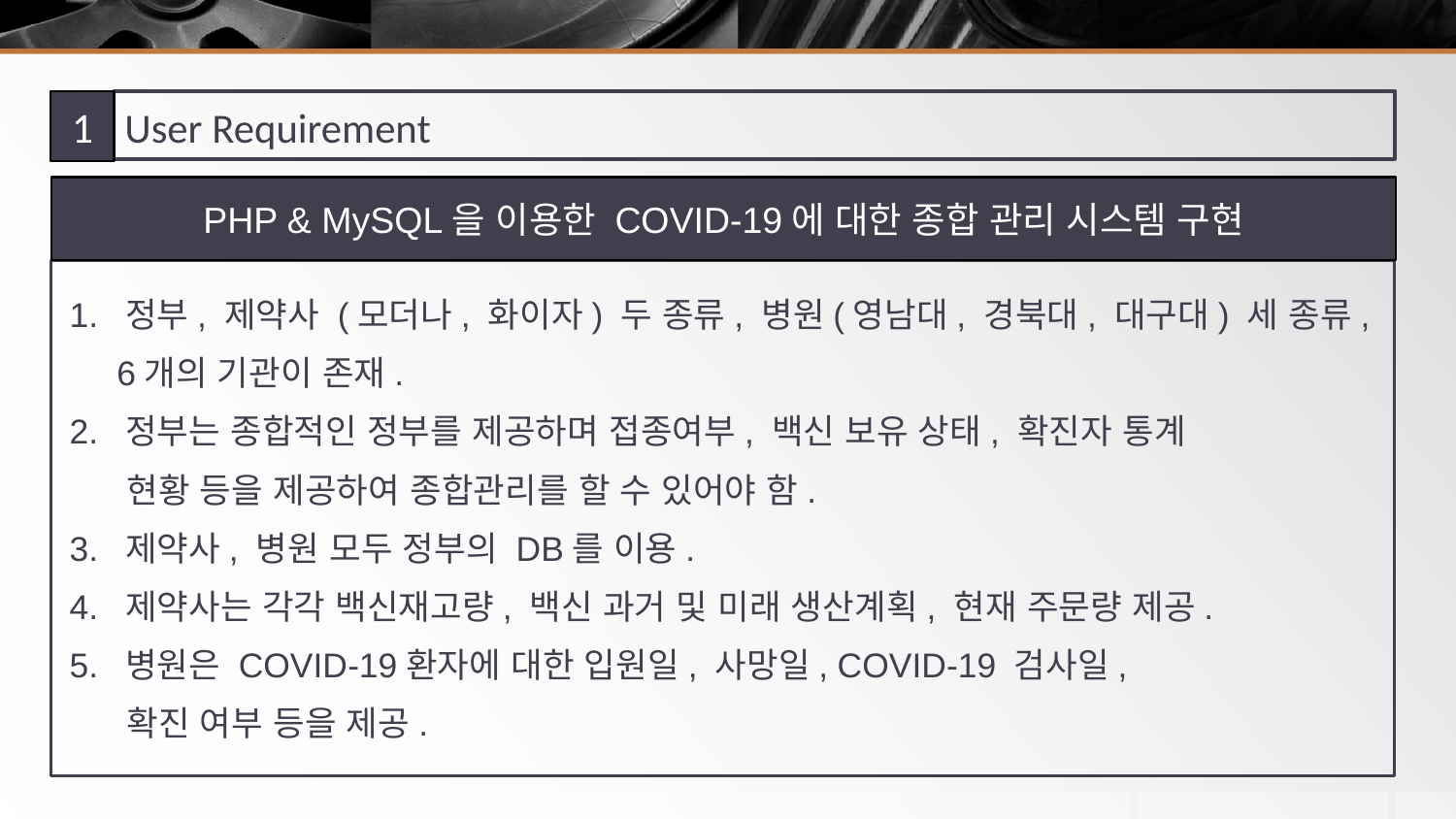

1
 User Requirement
PHP & MySQL을 이용한 COVID-19에 대한 종합 관리 시스템 구현
  1.  정부, 제약사 (모더나, 화이자) 두 종류, 병원(영남대, 경북대, 대구대) 세 종류,
       6개의 기관이 존재.
  2.  정부는 종합적인 정부를 제공하며 접종여부, 백신 보유 상태, 확진자 통계
       현황 등을 제공하여 종합관리를 할 수 있어야 함.
  3.  제약사, 병원 모두 정부의 DB를 이용.
  4.  제약사는 각각 백신재고량, 백신 과거 및 미래 생산계획, 현재 주문량 제공.
  5.  병원은 COVID-19환자에 대한 입원일, 사망일, COVID-19 검사일,
       확진 여부 등을 제공.